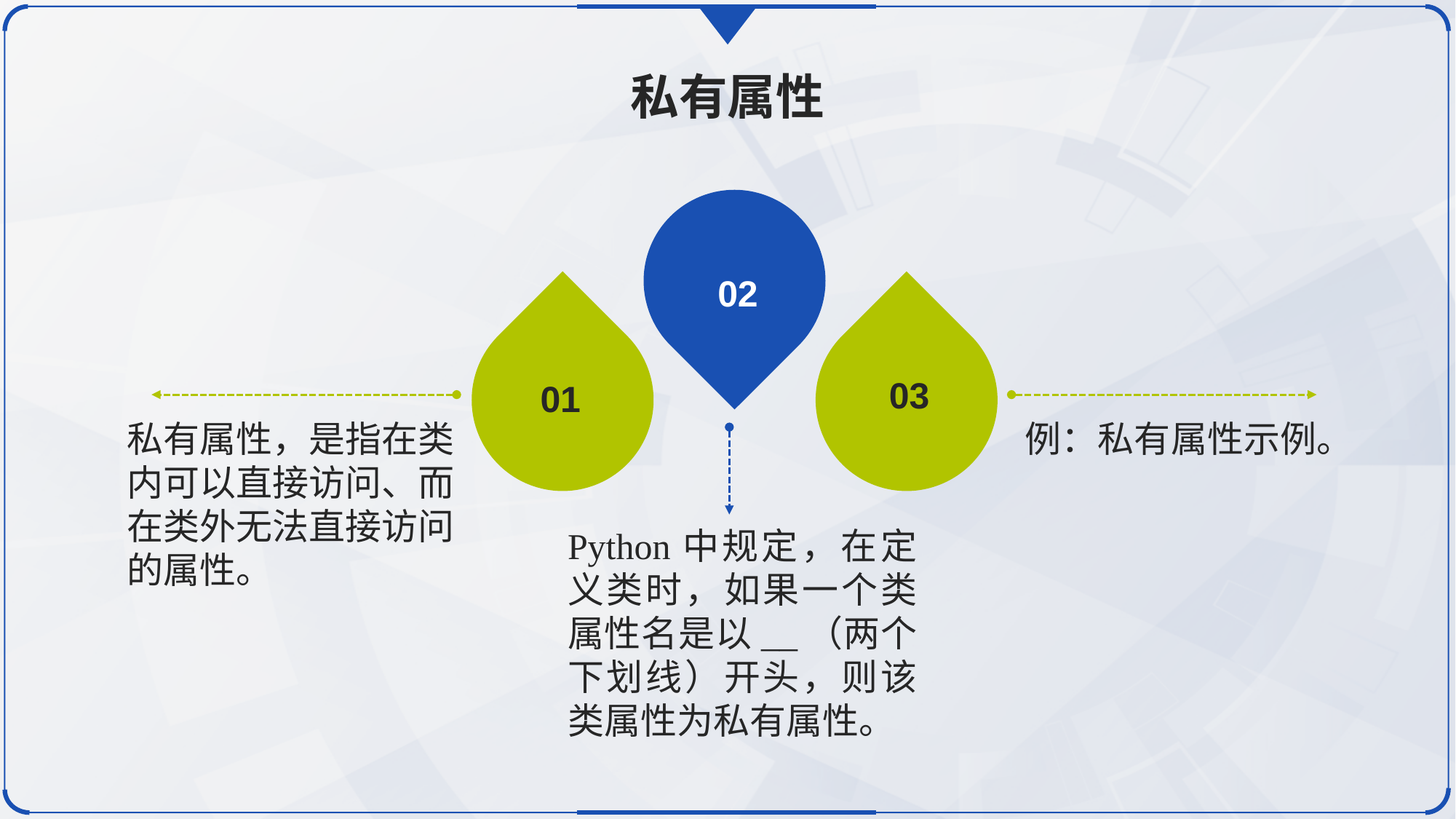

私有属性

02

01

03
私有属性，是指在类内可以直接访问、而在类外无法直接访问的属性。
例：私有属性示例。
Python中规定，在定义类时，如果一个类属性名是以__（两个下划线）开头，则该类属性为私有属性。